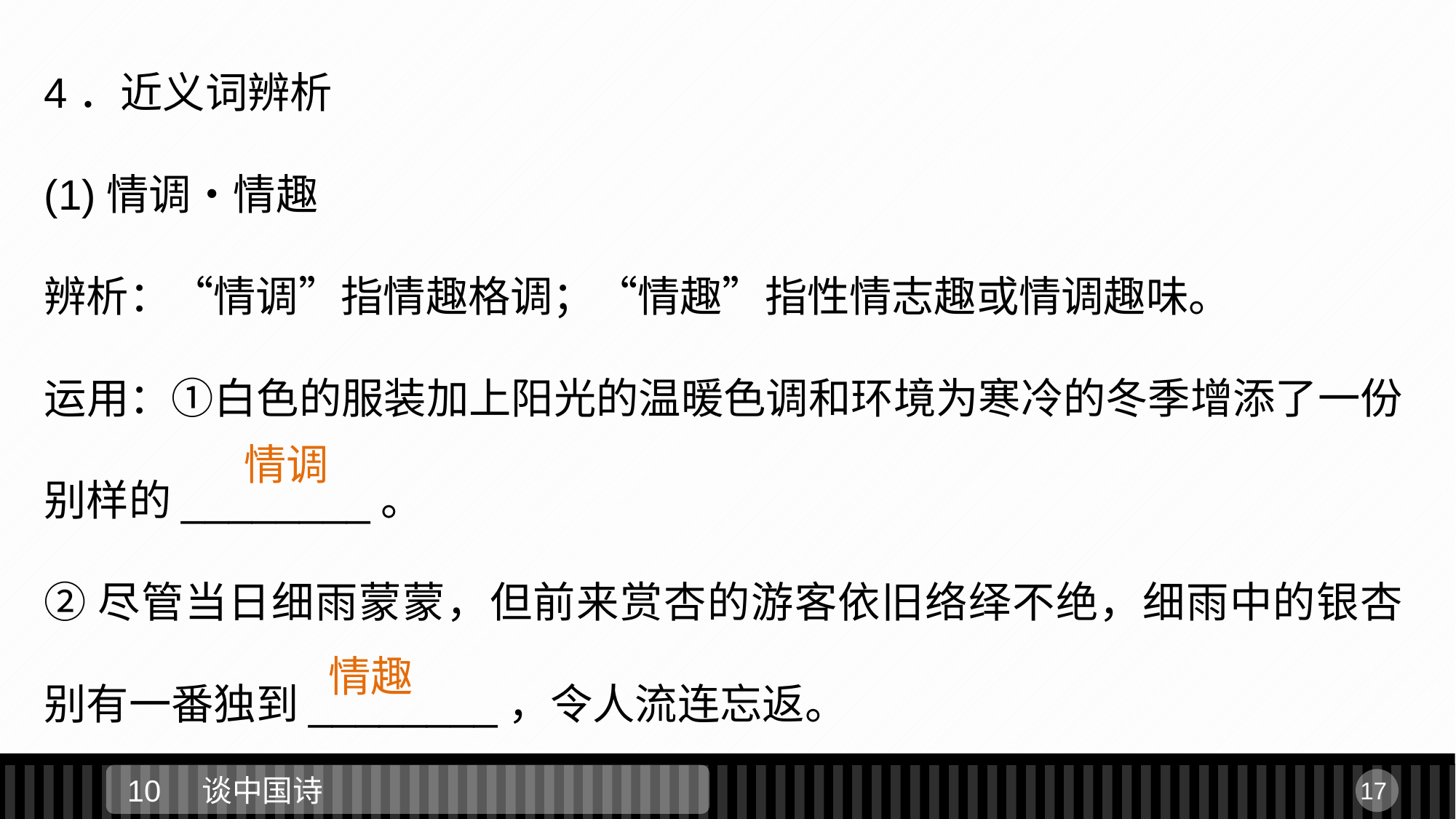

4．近义词辨析
(1)情调•情趣
辨析：“情调”指情趣格调；“情趣”指性情志趣或情调趣味。
运用：①白色的服装加上阳光的温暖色调和环境为寒冷的冬季增添了一份别样的________。
②尽管当日细雨蒙蒙，但前来赏杏的游客依旧络绎不绝，细雨中的银杏别有一番独到________，令人流连忘返。
情调
情趣